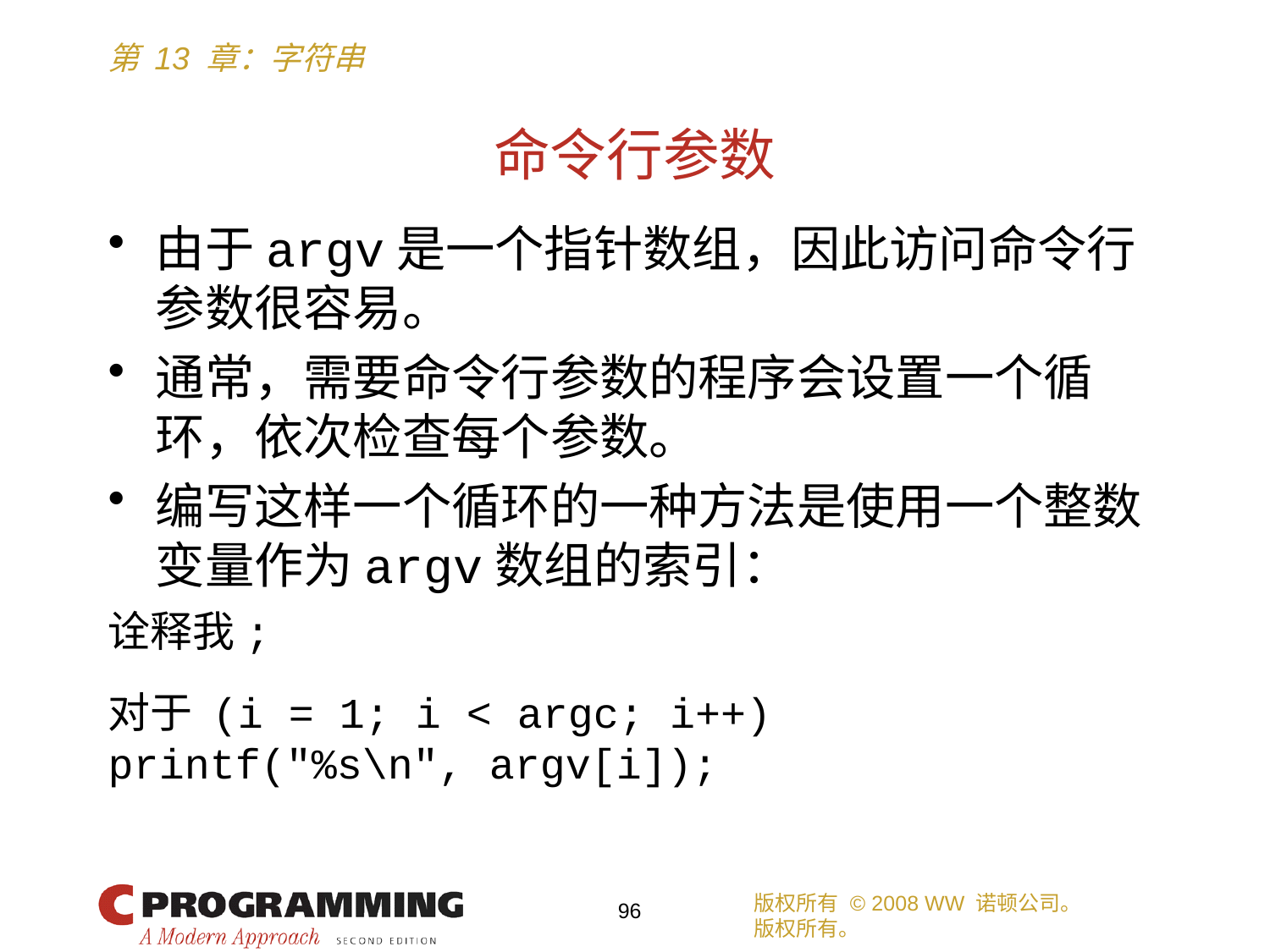

# 命令行参数
由于argv是一个指针数组，因此访问命令行参数很容易。
通常，需要命令行参数的程序会设置一个循环，依次检查每个参数。
编写这样一个循环的一种方法是使用一个整数变量作为argv数组的索引：
诠释我;

对于 (i = 1; i < argc; i++)
printf("%s\n", argv[i]);
版权所有 © 2008 WW 诺顿公司。
版权所有。
96